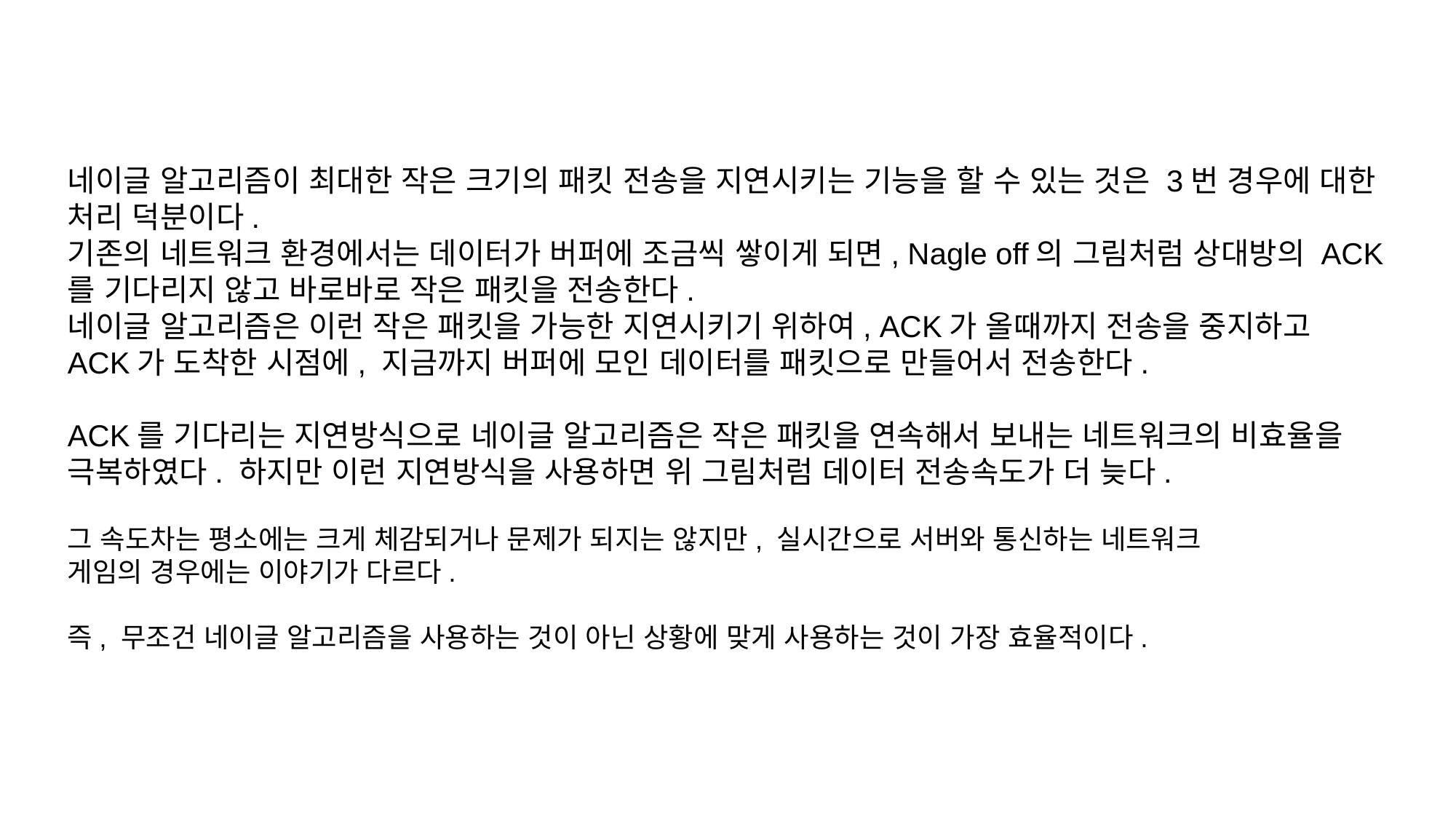

네이글 알고리즘이 최대한 작은 크기의 패킷 전송을 지연시키는 기능을 할 수 있는 것은 3번 경우에 대한 처리 덕분이다.
기존의 네트워크 환경에서는 데이터가 버퍼에 조금씩 쌓이게 되면, Nagle off의 그림처럼 상대방의 ACK를 기다리지 않고 바로바로 작은 패킷을 전송한다.
네이글 알고리즘은 이런 작은 패킷을 가능한 지연시키기 위하여, ACK가 올때까지 전송을 중지하고 ACK가 도착한 시점에, 지금까지 버퍼에 모인 데이터를 패킷으로 만들어서 전송한다.
ACK를 기다리는 지연방식으로 네이글 알고리즘은 작은 패킷을 연속해서 보내는 네트워크의 비효율을 극복하였다. 하지만 이런 지연방식을 사용하면 위 그림처럼 데이터 전송속도가 더 늦다.

그 속도차는 평소에는 크게 체감되거나 문제가 되지는 않지만, 실시간으로 서버와 통신하는 네트워크
게임의 경우에는 이야기가 다르다.

즉, 무조건 네이글 알고리즘을 사용하는 것이 아닌 상황에 맞게 사용하는 것이 가장 효율적이다.